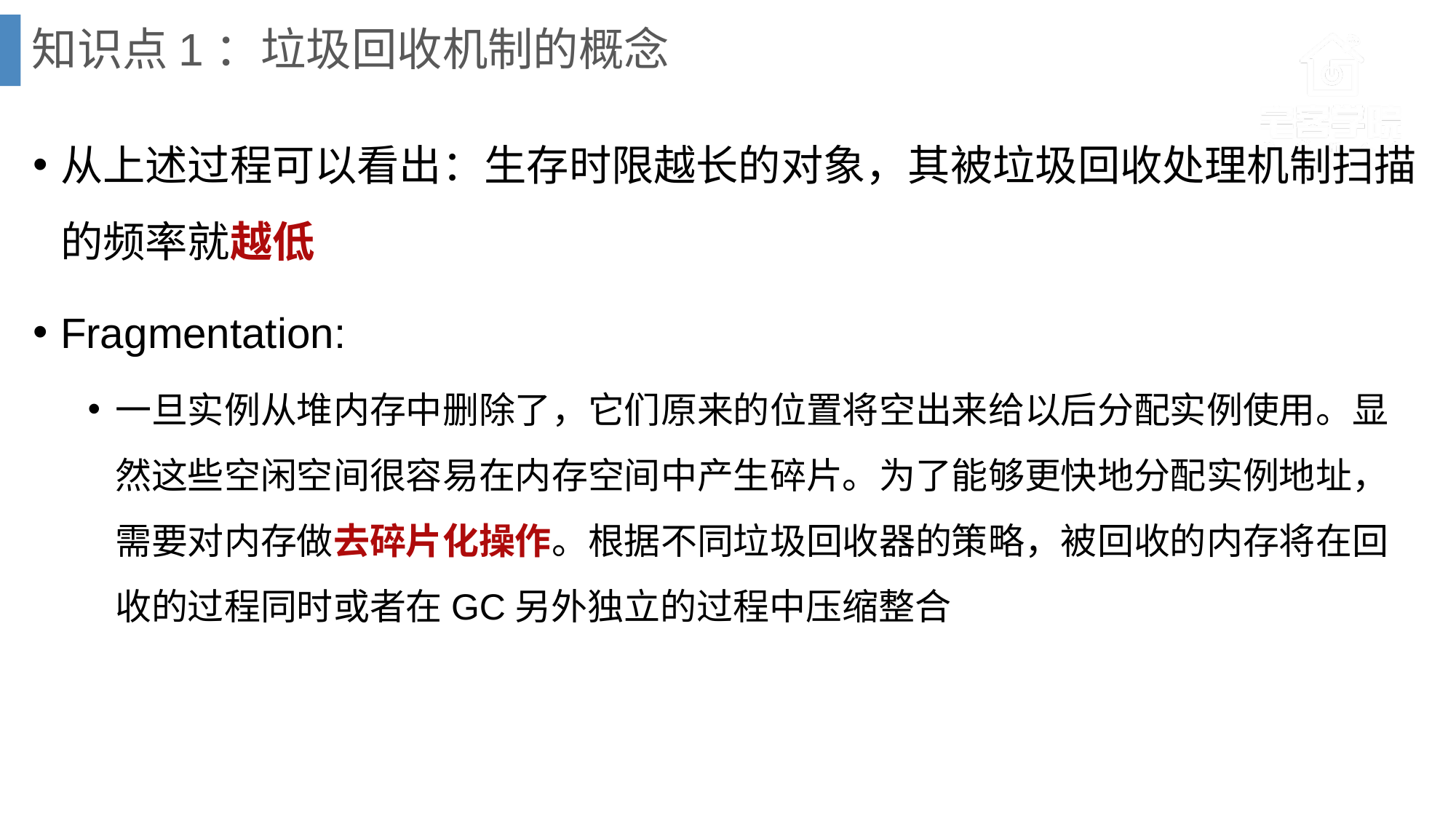

# 知识点1：垃圾回收机制的概念
从上述过程可以看出：生存时限越长的对象，其被垃圾回收处理机制扫描的频率就越低
Fragmentation:
一旦实例从堆内存中删除了，它们原来的位置将空出来给以后分配实例使用。显然这些空闲空间很容易在内存空间中产生碎片。为了能够更快地分配实例地址，需要对内存做去碎片化操作。根据不同垃圾回收器的策略，被回收的内存将在回收的过程同时或者在GC另外独立的过程中压缩整合